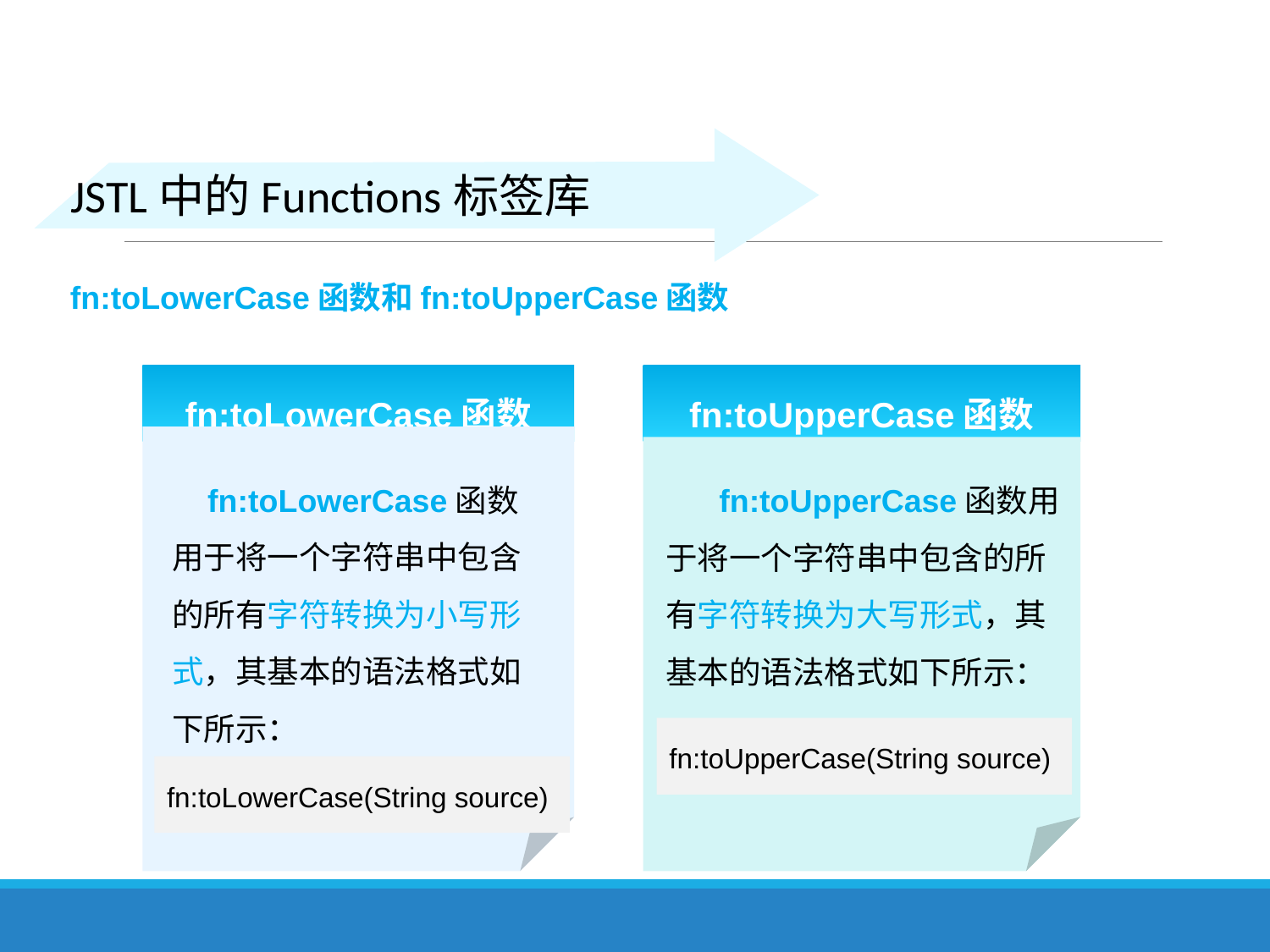

JSTL中的Functions标签库
fn:toLowerCase函数和fn:toUpperCase函数
fn:toLowerCase函数
fn:toUpperCase函数

    fn:toLowerCase函数用于将一个字符串中包含的所有字符转换为小写形式，其基本的语法格式如下所示：
      fn:toUpperCase函数用于将一个字符串中包含的所有字符转换为大写形式，其基本的语法格式如下所示：
fn:toUpperCase(String source)
fn:toLowerCase(String source)